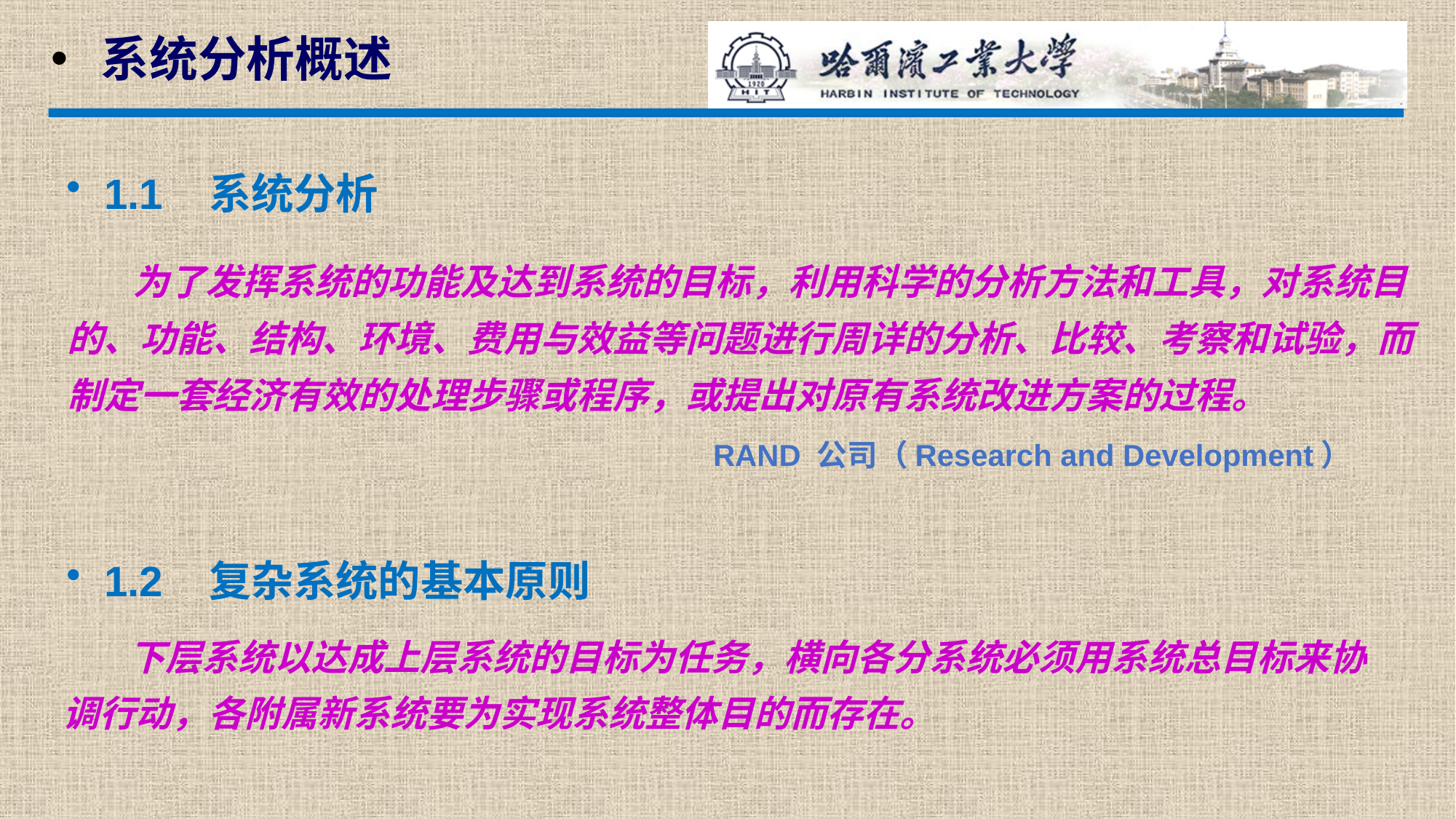

系统分析概述
 1.1   系统分析
       为了发挥系统的功能及达到系统的目标，利用科学的分析方法和工具，对系统目的、功能、结构、环境、费用与效益等问题进行周详的分析、比较、考察和试验，而制定一套经济有效的处理步骤或程序，或提出对原有系统改进方案的过程。
RAND 公司（Research and Development）
 1.2   复杂系统的基本原则
       下层系统以达成上层系统的目标为任务，横向各分系统必须用系统总目标来协调行动，各附属新系统要为实现系统整体目的而存在。